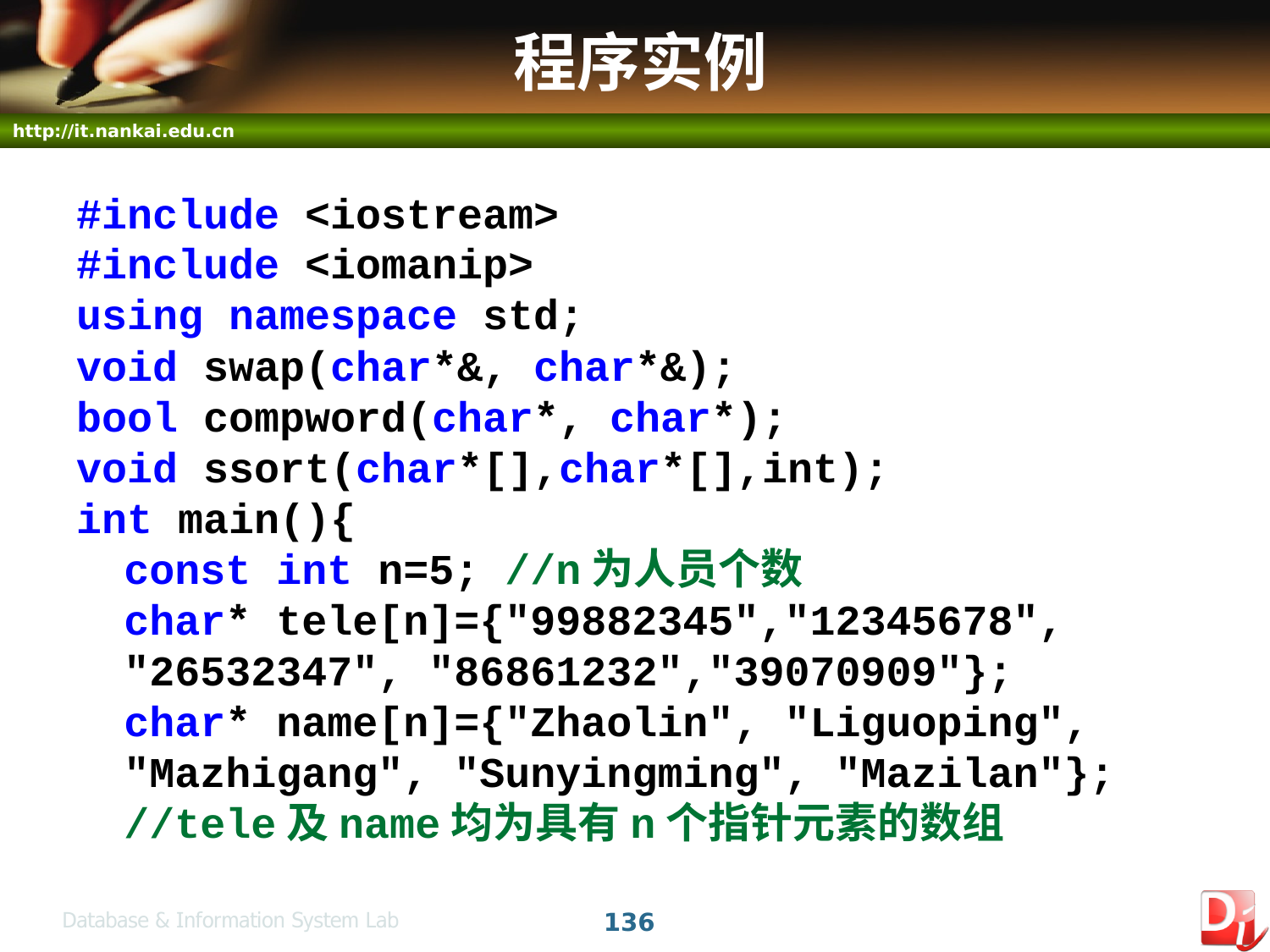

# 程序实例
#include <iostream>
#include <iomanip>
using namespace std;
void swap(char*&, char*&);
bool compword(char*, char*);
void ssort(char*[],char*[],int);
int main(){
	const int n=5; //n为人员个数
	char* tele[n]={"99882345","12345678",
	"26532347", "86861232","39070909"};
	char* name[n]={"Zhaolin", "Liguoping", "Mazhigang", "Sunyingming", "Mazilan"};
	//tele及name均为具有n个指针元素的数组
136
Database & Information System Lab